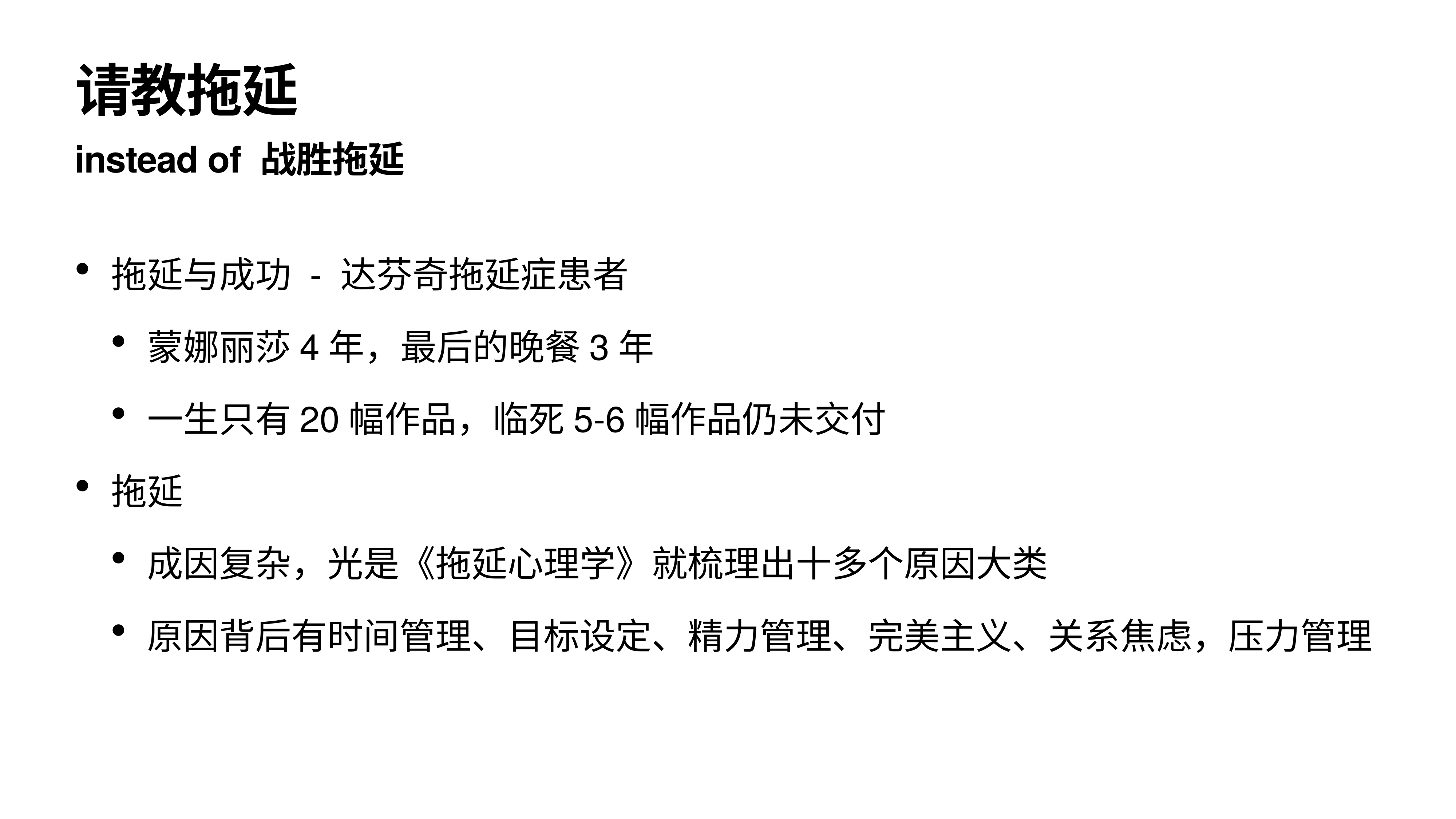

# 请教拖延
instead of 战胜拖延
拖延与成功 - 达芬奇拖延症患者
蒙娜丽莎4年，最后的晚餐3年
一生只有20幅作品，临死5-6幅作品仍未交付
拖延
成因复杂，光是《拖延心理学》就梳理出十多个原因大类
原因背后有时间管理、目标设定、精力管理、完美主义、关系焦虑，压力管理